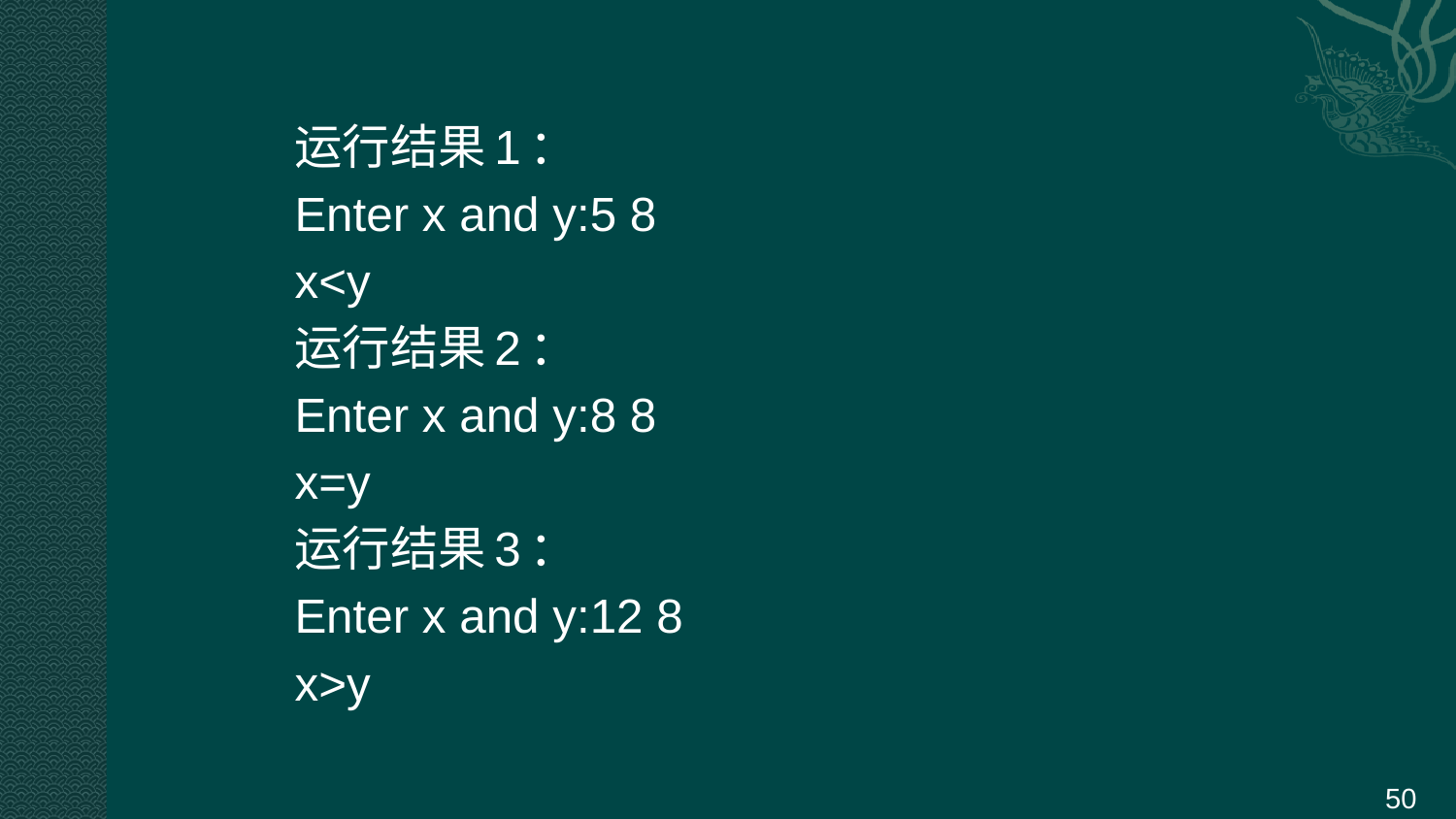

运行结果1：
Enter x and y:5 8
x<y
运行结果2：
Enter x and y:8 8
x=y
运行结果3：
Enter x and y:12 8
x>y
50